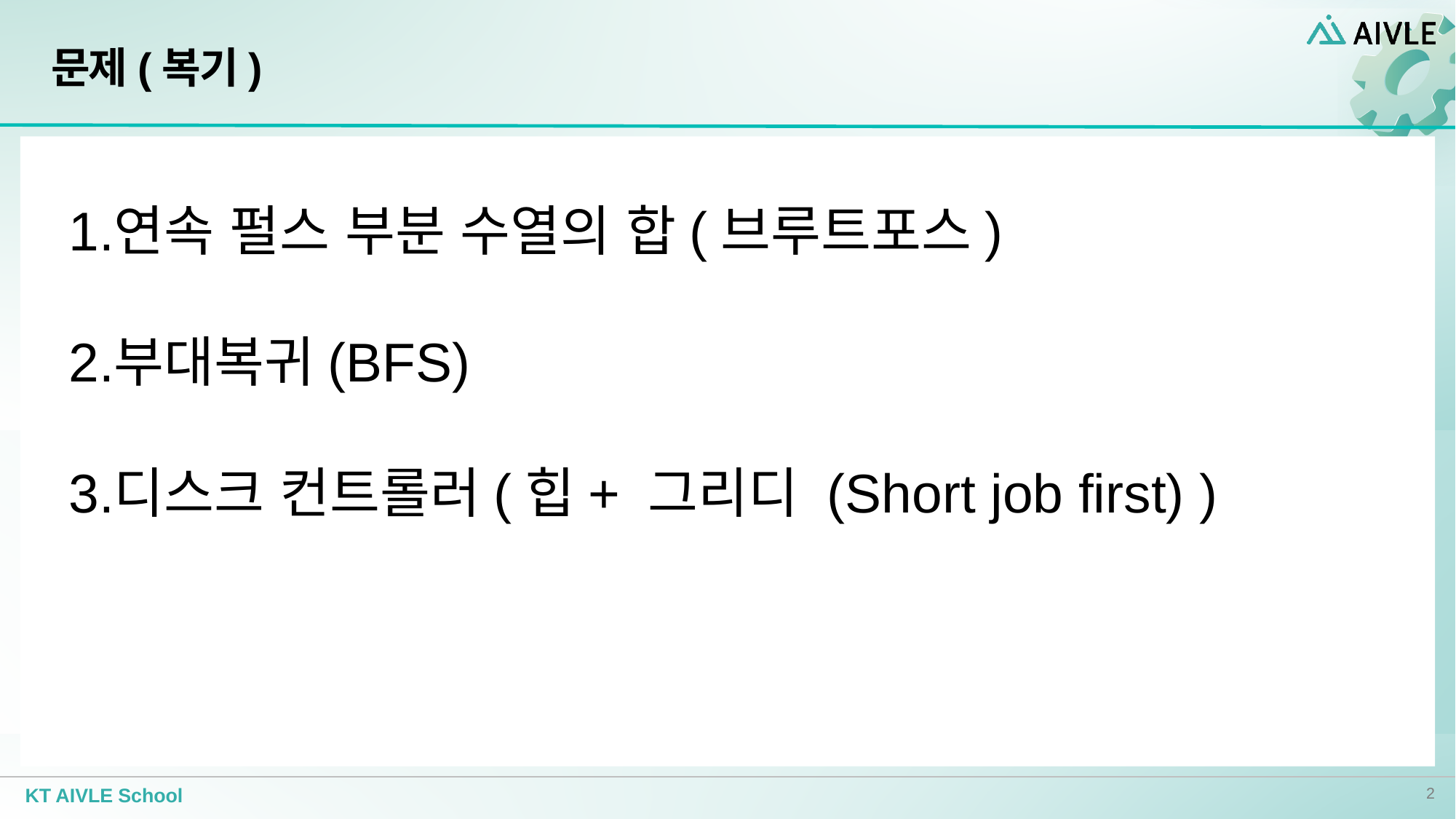

# 문제(복기)
연속 펄스 부분 수열의 합(브루트포스)

부대복귀(BFS)

디스크 컨트롤러(힙+ 그리디 (Short job first) )